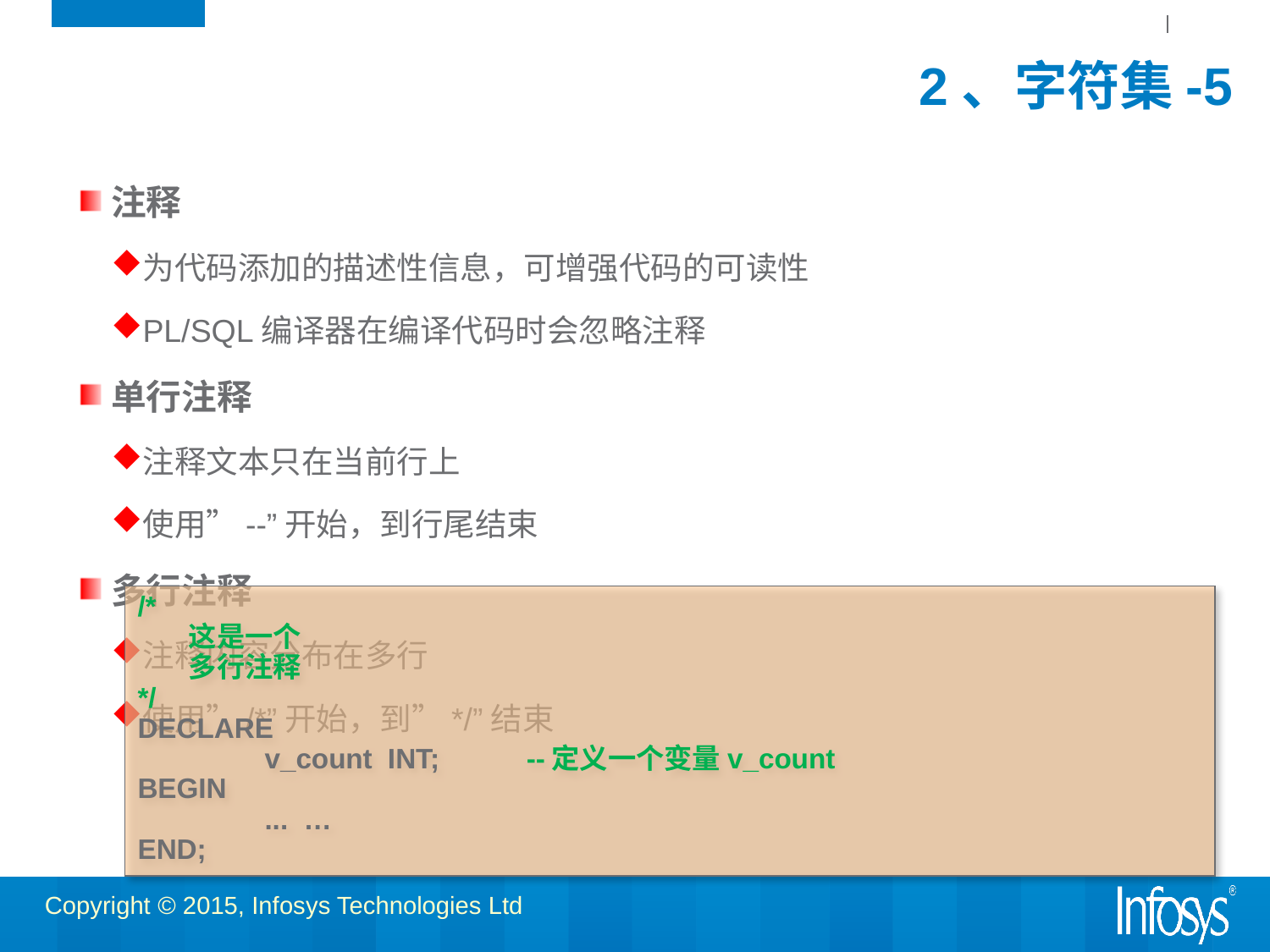

# 2、字符集-5
注释
为代码添加的描述性信息，可增强代码的可读性
PL/SQL编译器在编译代码时会忽略注释
单行注释
注释文本只在当前行上
使用”--”开始，到行尾结束
多行注释
注释内容分布在多行
使用”/*”开始，到”*/”结束
/*
       这是一个
       多行注释
*/
DECLARE
	v_count  INT;	 --定义一个变量v_count
BEGIN
	...  …
END;